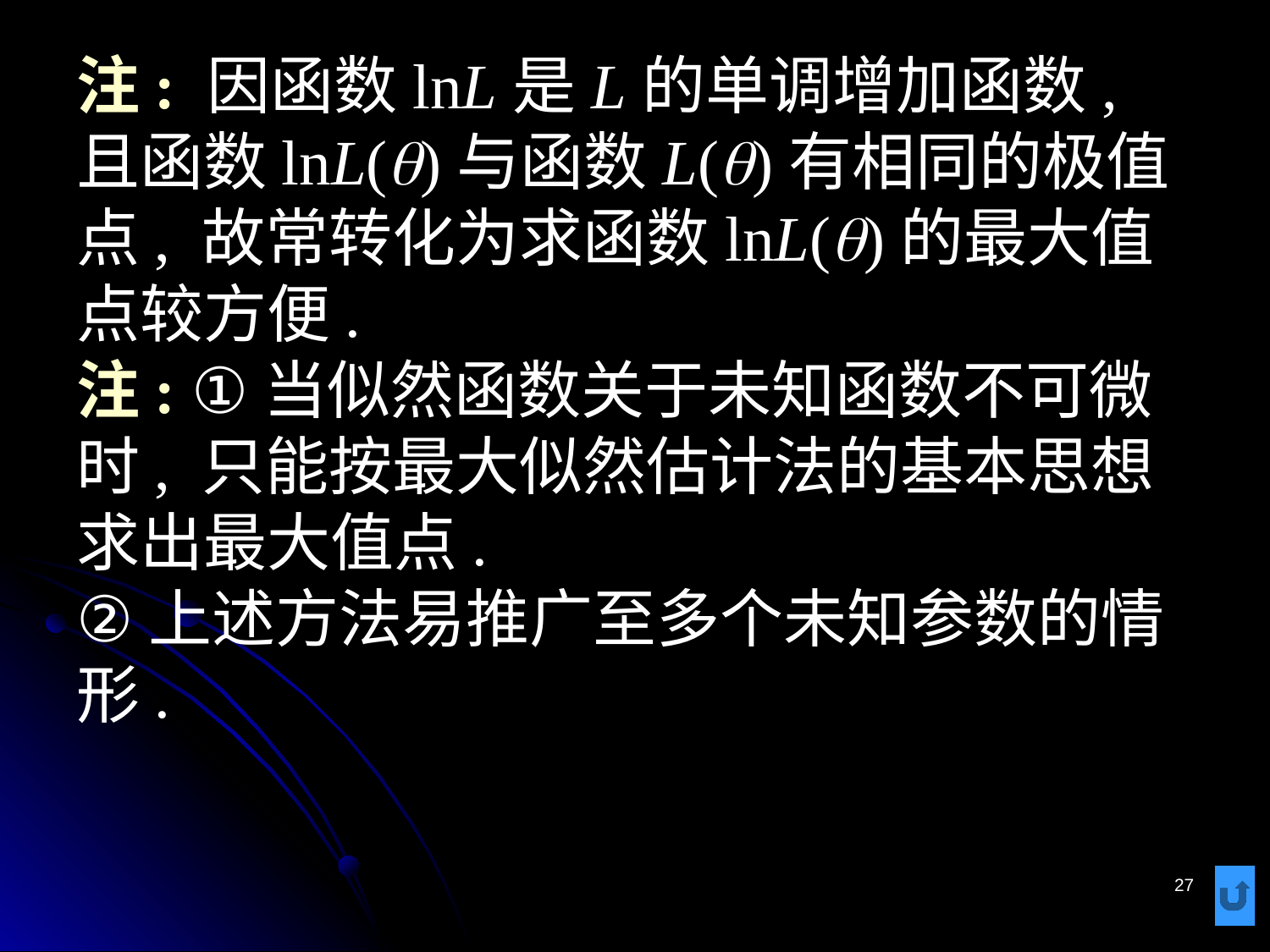

# 注: 因函数lnL是L的单调增加函数, 且函数lnL(θ)与函数L(θ)有相同的极值点, 故常转化为求函数lnL(θ)的最大值点较方便. 注: ①当似然函数关于未知函数不可微时, 只能按最大似然估计法的基本思想求出最大值点. ②上述方法易推广至多个未知参数的情形.
27